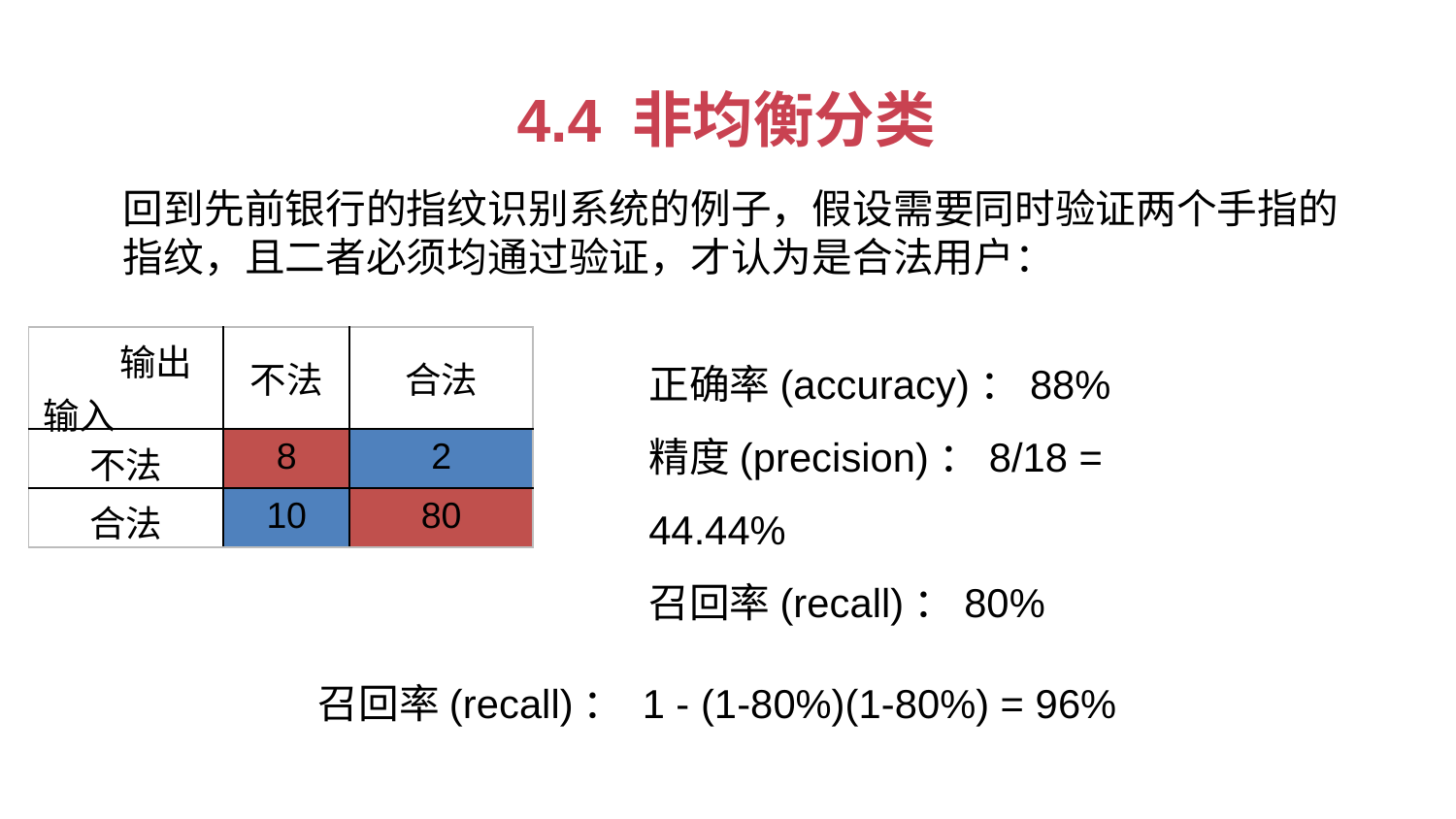

4.4 非均衡分类
回到先前银行的指纹识别系统的例子，假设需要同时验证两个手指的指纹，且二者必须均通过验证，才认为是合法用户：
| 输出 输入 | 不法 | 合法 |
| --- | --- | --- |
| 不法 | 8 | 2 |
| 合法 | 10 | 80 |
正确率(accuracy)：88%
精度(precision)：8/18 = 44.44%
召回率(recall)：80%
召回率(recall)： 1 - (1-80%)(1-80%) = 96%